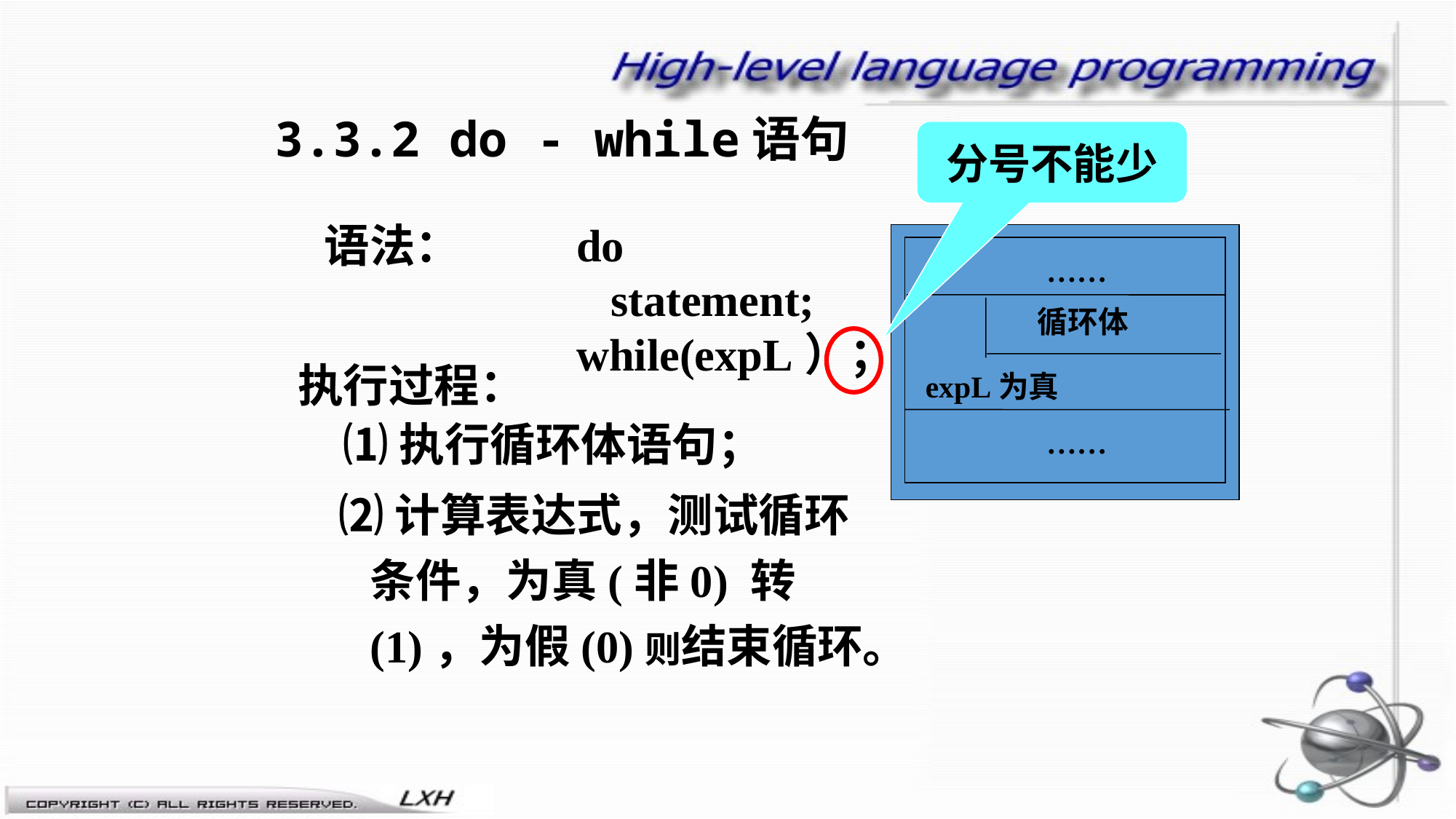

# 3.3.2 do - while语句
分号不能少
   语法：
 do
    statement;
 while(expL）；

……

循环体

expL为真

……

   执行过程：
⑴执行循环体语句；
⑵计算表达式，测试循环  条件，为真(非0) 转 (1)，为假(0)则结束循环。